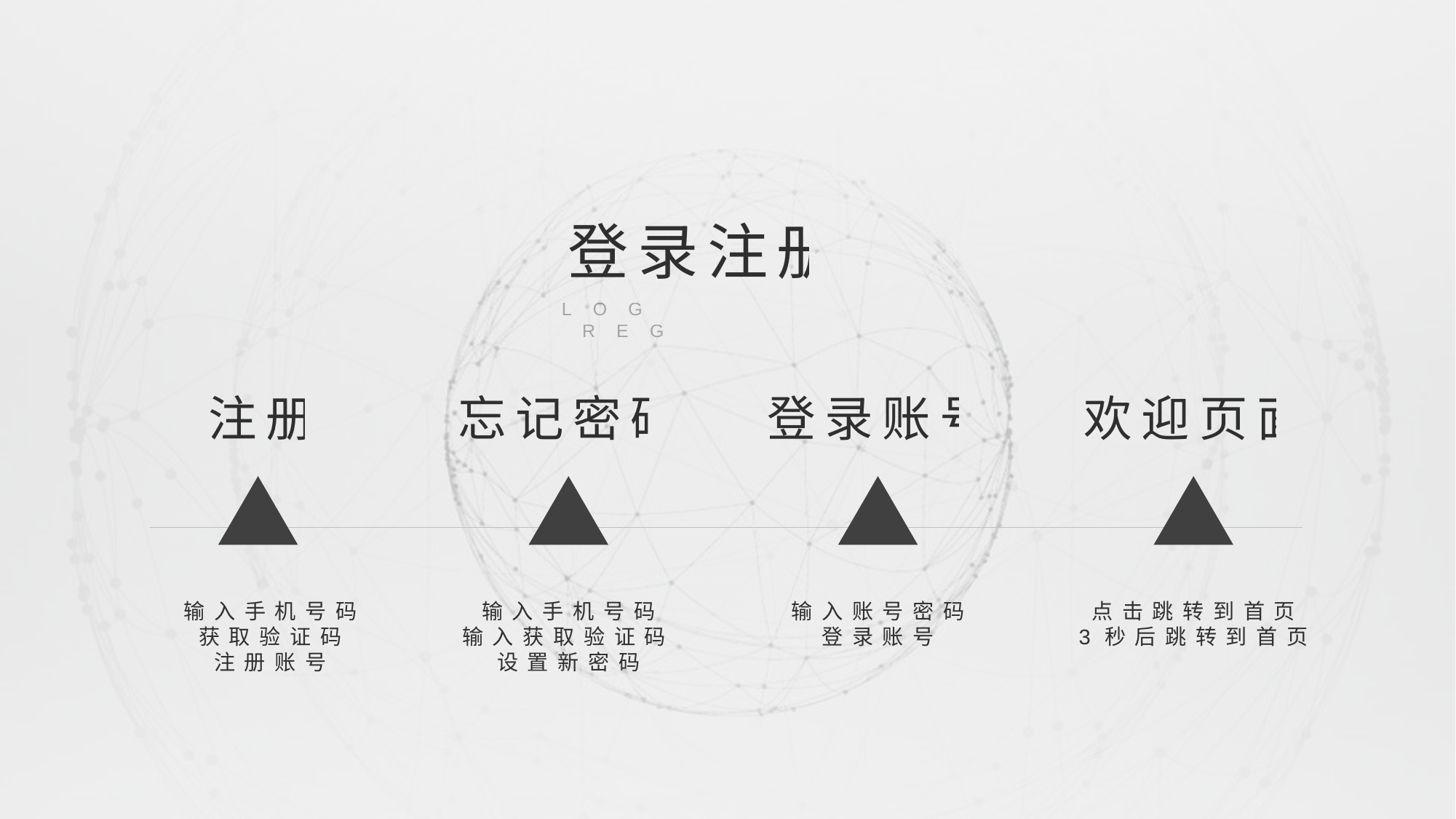

登录注册
LOG IN TO REGISTER
注册
忘记密码
登录账号
欢迎页面

输入手机号码
获取验证码
注册账号
输入手机号码
输入获取验证码设置新密码
输入账号密码
登录账号
点击跳转到首页
3秒后跳转到首页